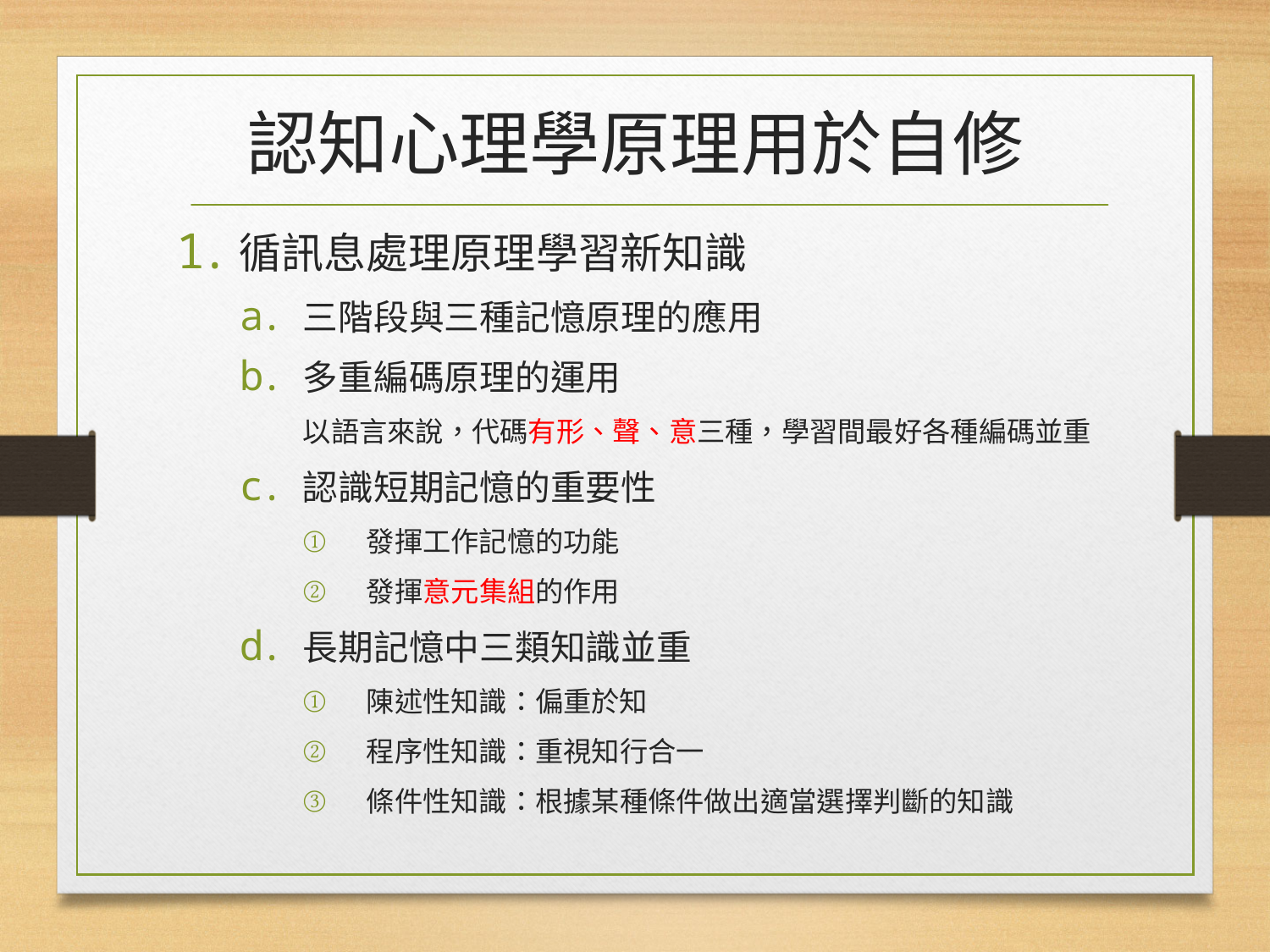

# 認知心理學原理用於自修
循訊息處理原理學習新知識
三階段與三種記憶原理的應用
多重編碼原理的運用
以語言來說，代碼有形、聲、意三種，學習間最好各種編碼並重
認識短期記憶的重要性
發揮工作記憶的功能
發揮意元集組的作用
長期記憶中三類知識並重
陳述性知識：偏重於知
程序性知識：重視知行合一
條件性知識：根據某種條件做出適當選擇判斷的知識